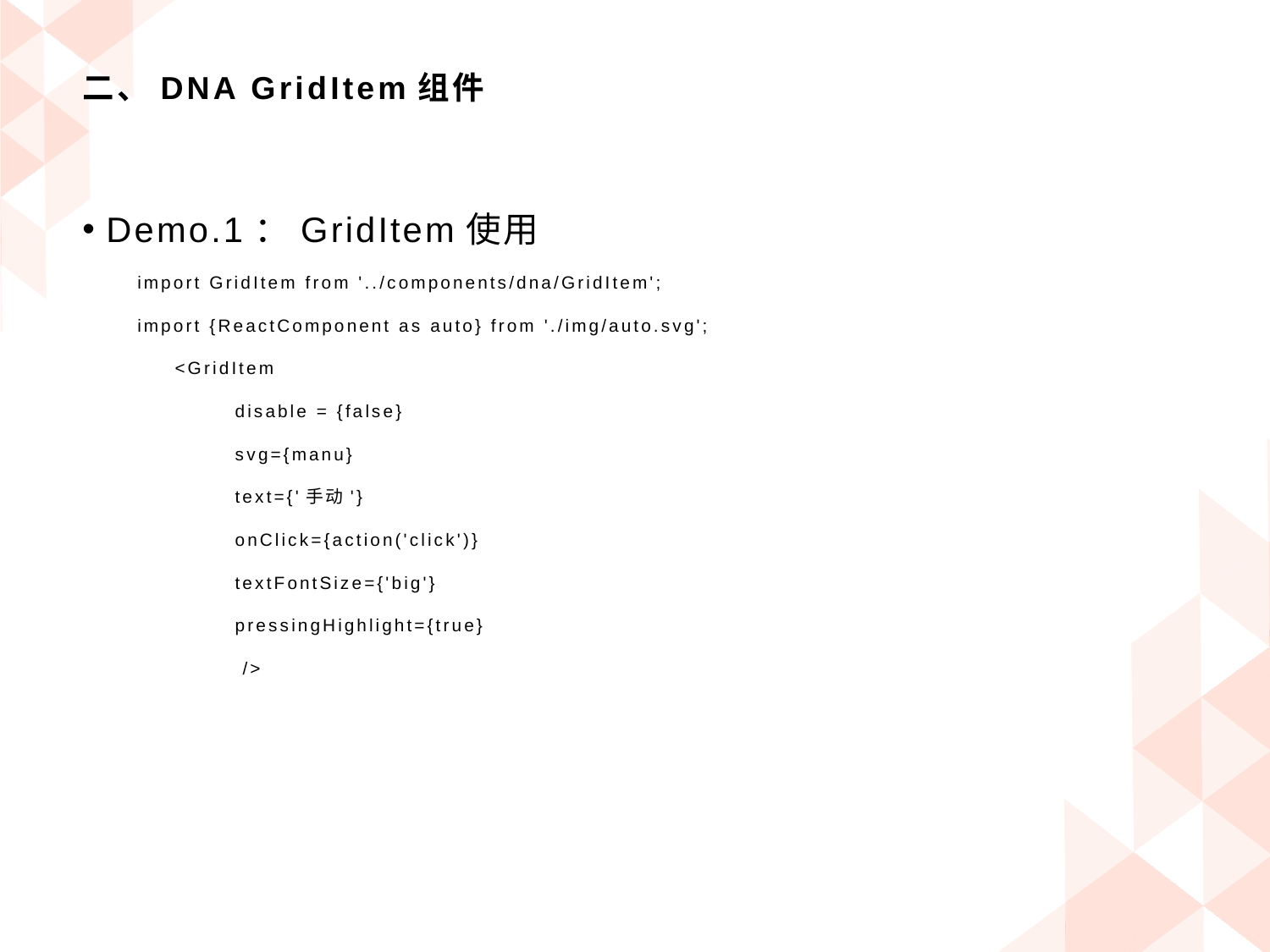

# 二、DNA GridItem组件

Demo.1：GridItem使用
 import GridItem from '../components/dna/GridItem';
 import {ReactComponent as auto} from './img/auto.svg';
      <GridItem
              disable = {false}
              svg={manu}
              text={'手动'}
              onClick={action('click')}
              textFontSize={'big'}
              pressingHighlight={true}
               />